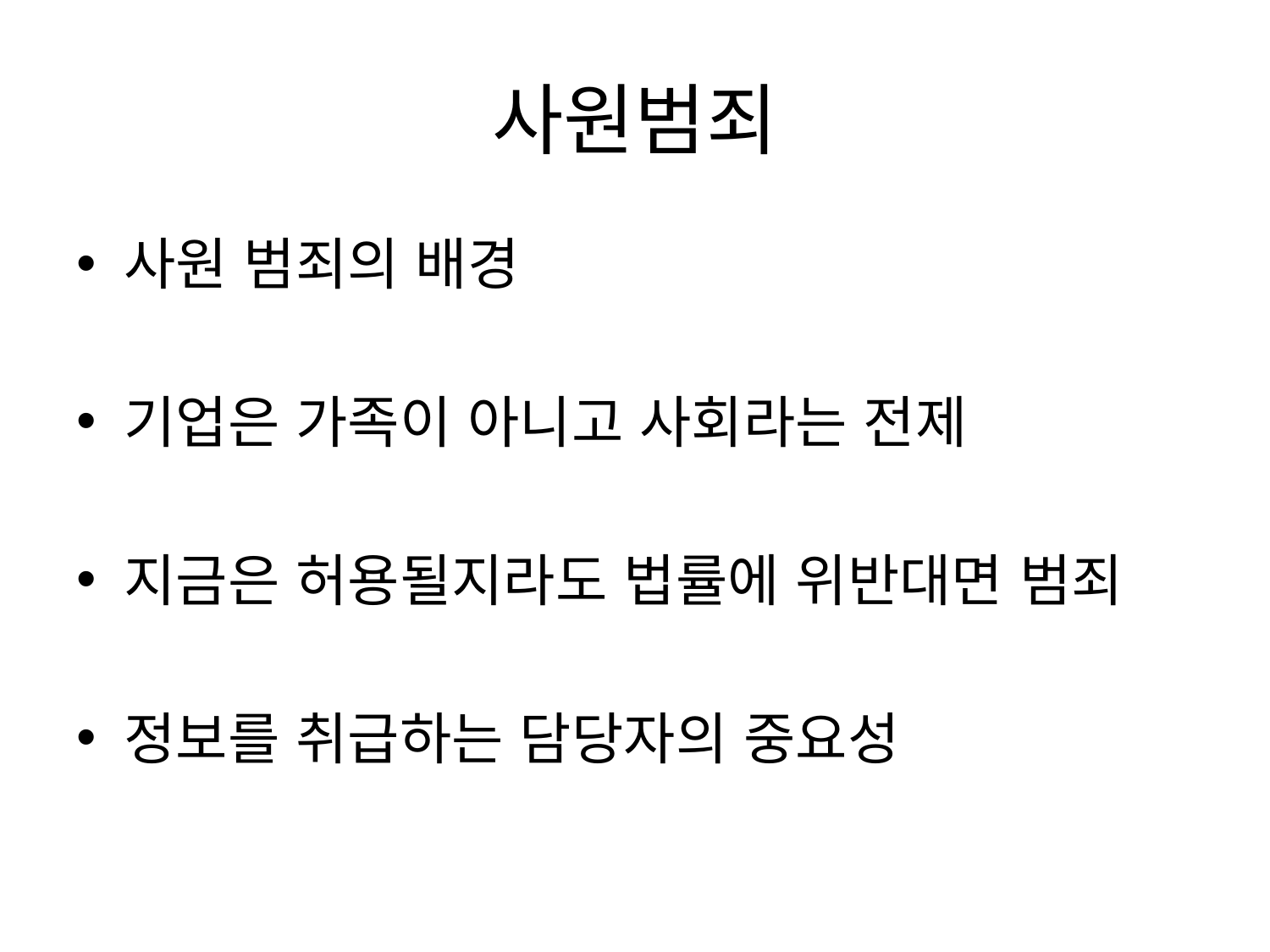

# 사원범죄
사원 범죄의 배경

기업은 가족이 아니고 사회라는 전제

지금은 허용될지라도 법률에 위반대면 범죄

정보를 취급하는 담당자의 중요성